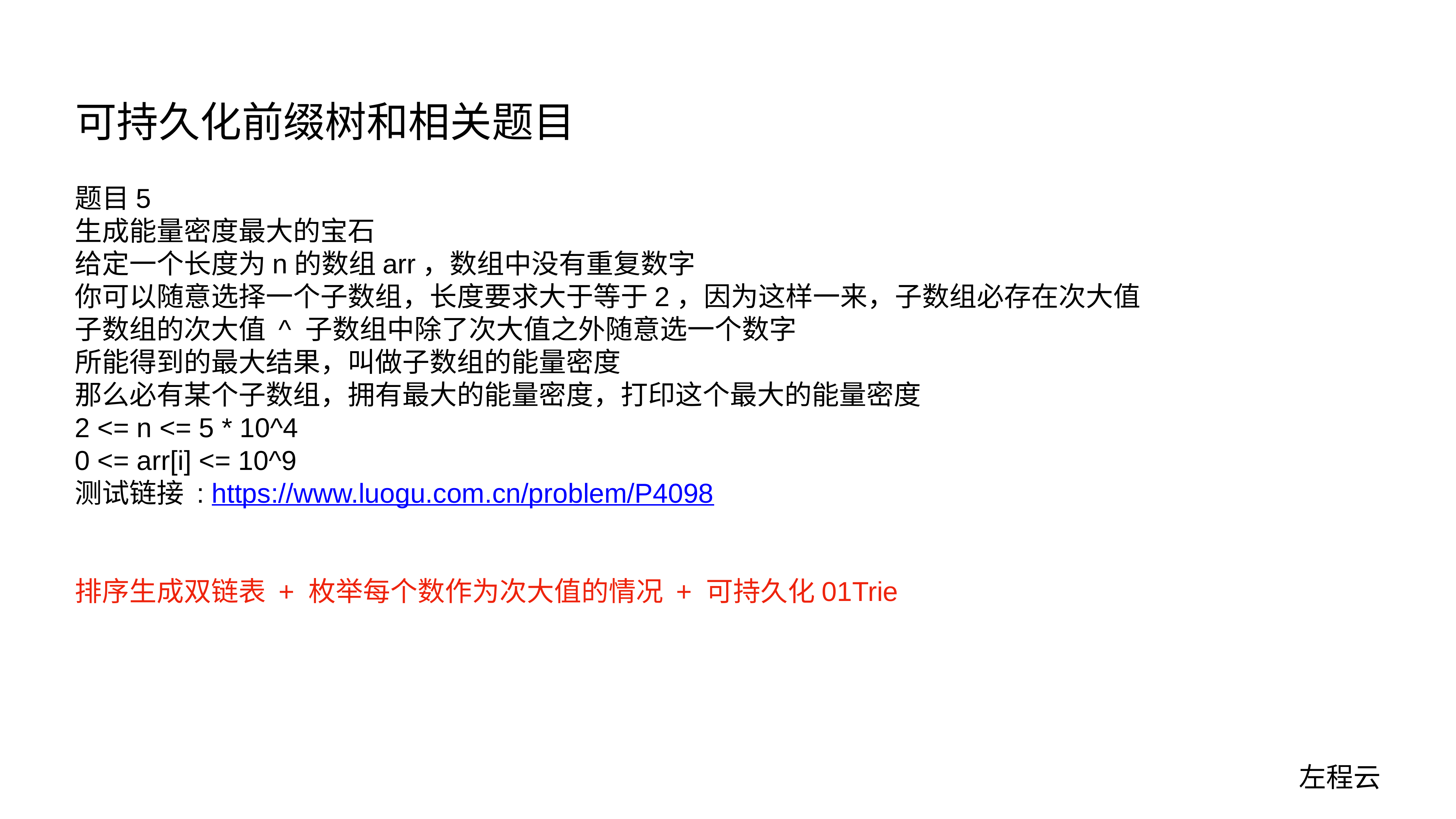

# 可持久化前缀树和相关题目
题目5
生成能量密度最大的宝石
给定一个长度为n的数组arr，数组中没有重复数字
你可以随意选择一个子数组，长度要求大于等于2，因为这样一来，子数组必存在次大值
子数组的次大值 ^ 子数组中除了次大值之外随意选一个数字
所能得到的最大结果，叫做子数组的能量密度
那么必有某个子数组，拥有最大的能量密度，打印这个最大的能量密度
2 <= n <= 5 * 10^4
0 <= arr[i] <= 10^9
测试链接 : https://www.luogu.com.cn/problem/P4098

排序生成双链表 + 枚举每个数作为次大值的情况 + 可持久化01Trie
左程云